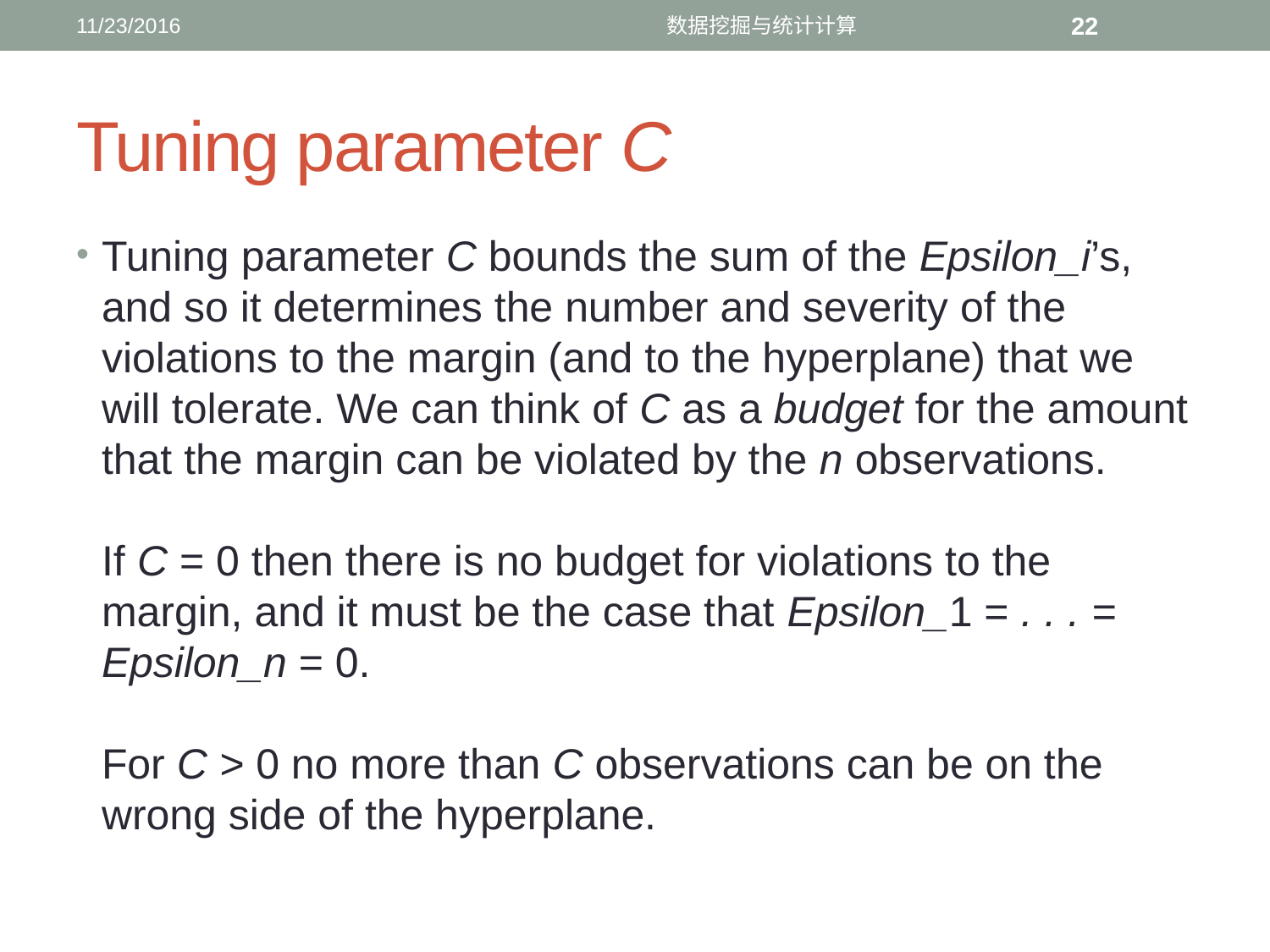

11/23/2016
数据挖掘与统计计算
22
# Tuning parameter C
Tuning parameter C bounds the sum of the Epsilon_i’s, and so it determines the number and severity of the violations to the margin (and to the hyperplane) that we will tolerate. We can think of C as a budget for the amount that the margin can be violated by the n observations.
If C = 0 then there is no budget for violations to the margin, and it must be the case that Epsilon_1 = . . . = Epsilon_n = 0.
For C > 0 no more than C observations can be on the wrong side of the hyperplane.